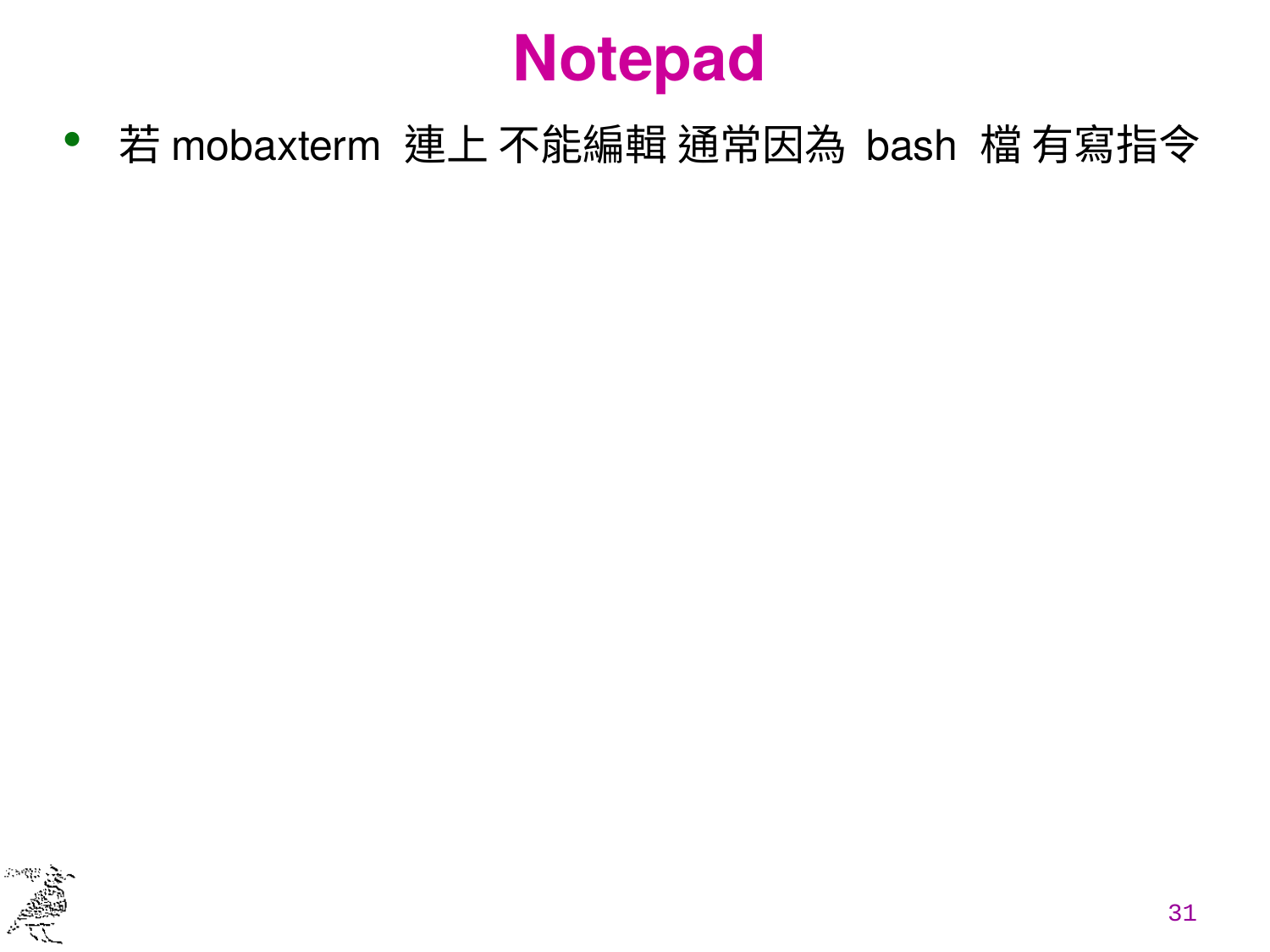

# Notepad
若mobaxterm 連上 不能編輯 通常因為 bash 檔 有寫指令
31